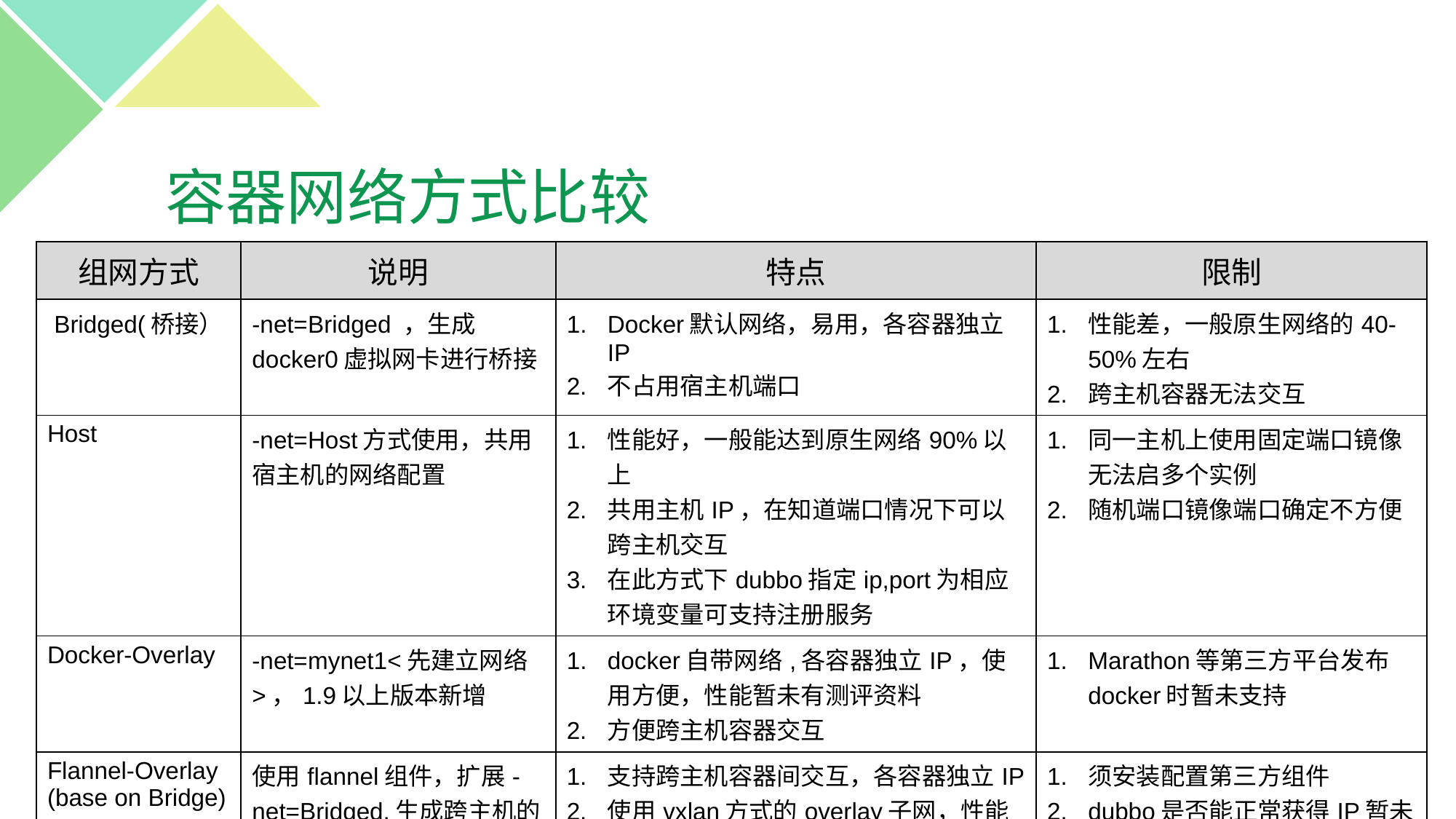

# 容器网络方式比较
| 组网方式 | 说明 | 特点 | 限制 |
| --- | --- | --- | --- |
| Bridged(桥接） | -net=Bridged ，生成docker0虚拟网卡进行桥接 | Docker默认网络，易用，各容器独立IP 不占用宿主机端口 | 性能差，一般原生网络的40-50%左右 跨主机容器无法交互 |
| Host | -net=Host方式使用，共用宿主机的网络配置 | 性能好，一般能达到原生网络90%以上 共用主机IP，在知道端口情况下可以跨主机交互 在此方式下dubbo指定ip,port为相应环境变量可支持注册服务 | 同一主机上使用固定端口镜像无法启多个实例 随机端口镜像端口确定不方便 |
| Docker-Overlay | -net=mynet1<先建立网络>，1.9以上版本新增 | docker自带网络,各容器独立IP，使用方便，性能暂未有测评资料 方便跨主机容器交互 | Marathon等第三方平台发布docker时暂未支持 |
| Flannel-Overlay (base on Bridge) | 使用flannel组件，扩展-net=Bridged,生成跨主机的overlay子网 | 支持跨主机容器间交互，各容器独立IP 使用vxlan方式的overlay子网，性能上能达到原生网络的85%左右 主流容器管理平台支持良好 | 须安装配置第三方组件 dubbo是否能正常获得IP暂未测试 |